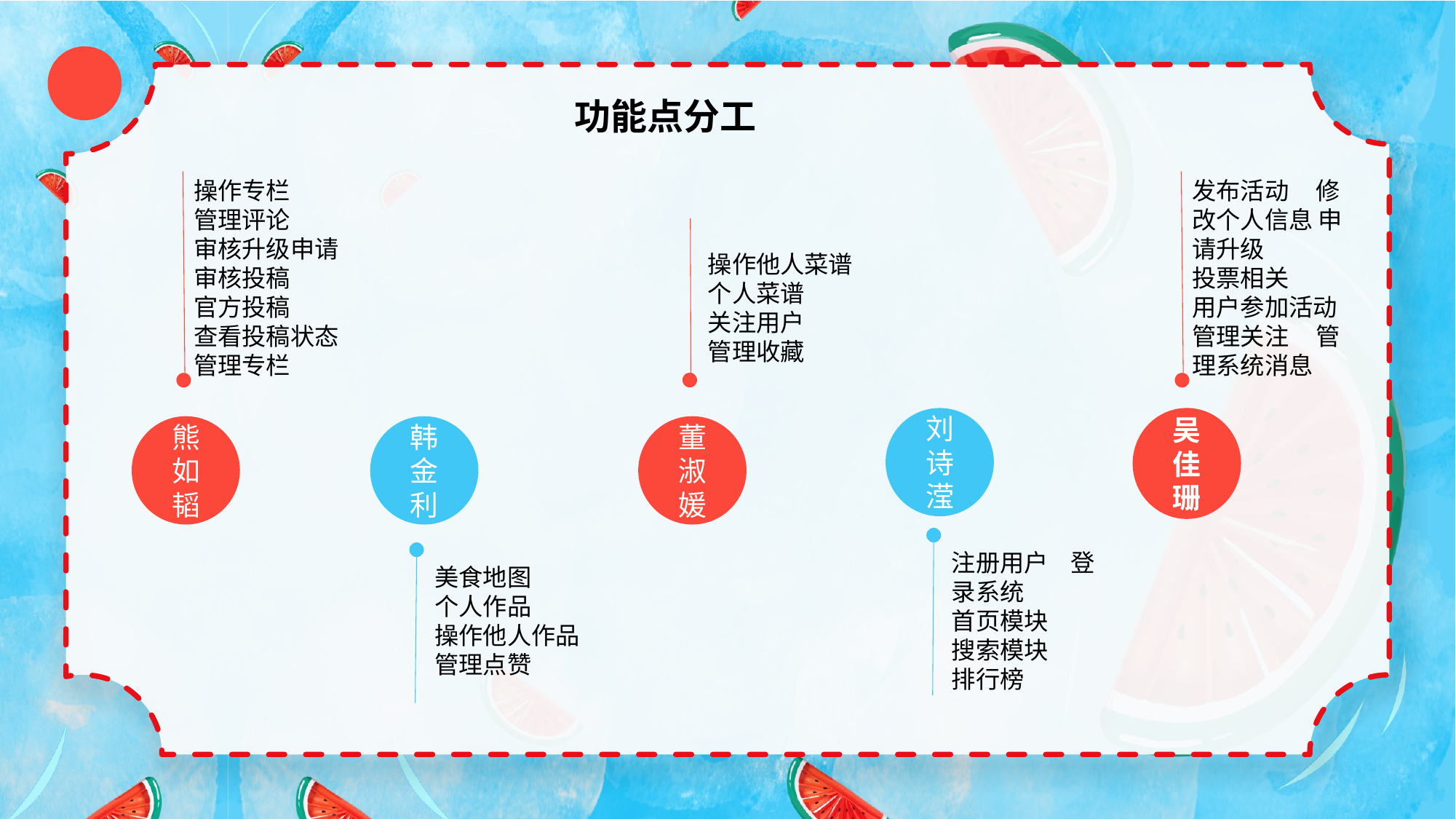

功能点分工

操作专栏
管理评论
审核升级申请
审核投稿
官方投稿
查看投稿状态
管理专栏

发布活动     修改个人信息 申请升级
投票相关
用户参加活动 管理关注     管理系统消息

操作他人菜谱 个人菜谱
关注用户
管理收藏

吴佳珊
刘诗滢
熊如韬
韩金利
董淑媛

注册用户    登录系统
首页模块
搜索模块
排行榜

美食地图
个人作品
操作他人作品
管理点赞